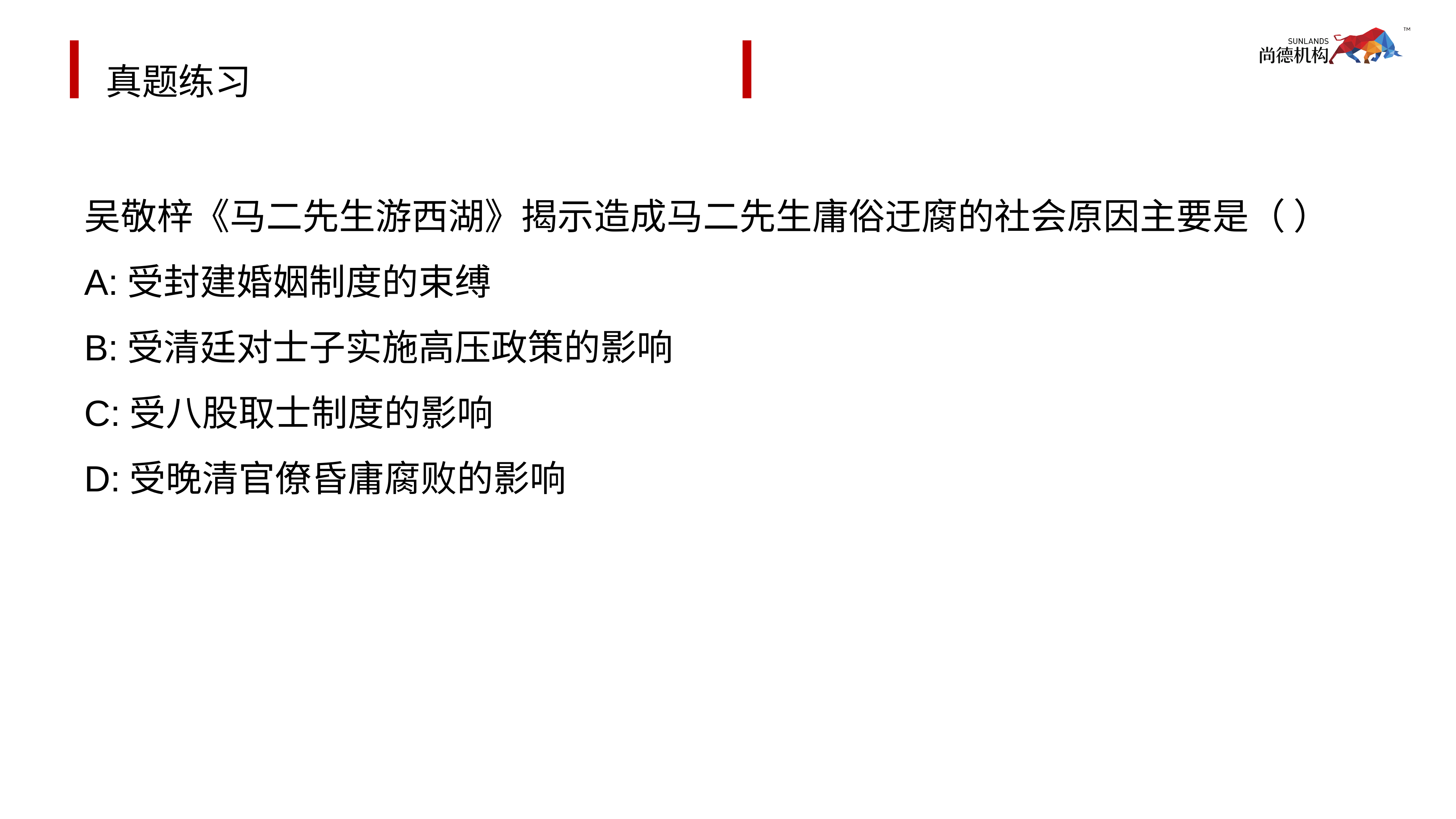

# 真题练习
吴敬梓《马二先生游西湖》揭示造成马二先生庸俗迂腐的社会原因主要是（ ）
A:受封建婚姻制度的束缚
B:受清廷对士子实施高压政策的影响
C:受八股取士制度的影响
D:受晚清官僚昏庸腐败的影响